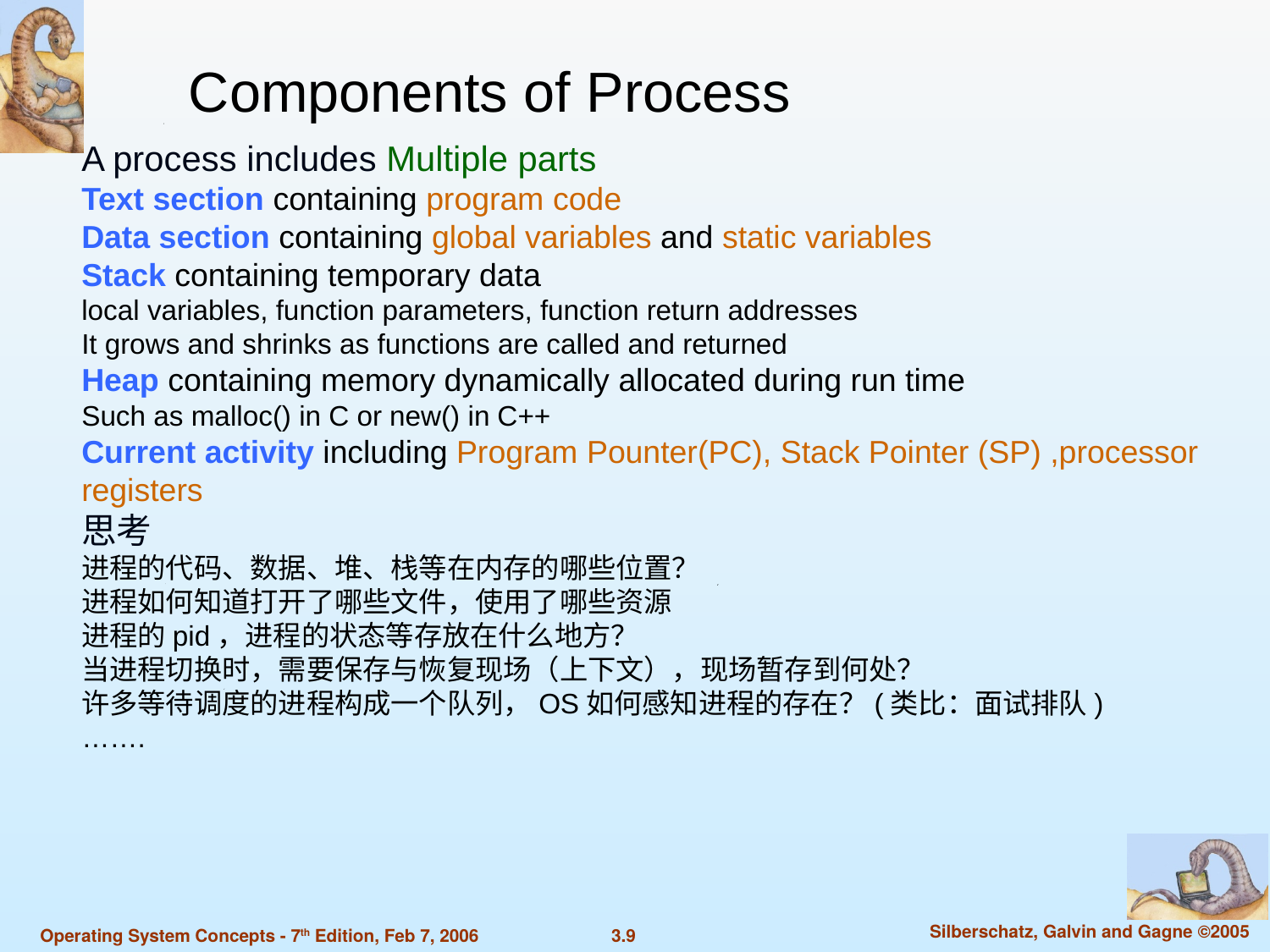

Components of Process
A process includes Multiple parts
Text section containing program code
Data section containing global variables and static variables
Stack containing temporary data
local variables, function parameters, function return addresses
It grows and shrinks as functions are called and returned
Heap containing memory dynamically allocated during run time
Such as malloc() in C or new() in C++
Current activity including Program Pounter(PC), Stack Pointer (SP) ,processor registers
思考
进程的代码、数据、堆、栈等在内存的哪些位置？
进程如何知道打开了哪些文件，使用了哪些资源
进程的pid，进程的状态等存放在什么地方？
当进程切换时，需要保存与恢复现场（上下文），现场暂存到何处？
许多等待调度的进程构成一个队列，OS如何感知进程的存在？(类比：面试排队)
…….